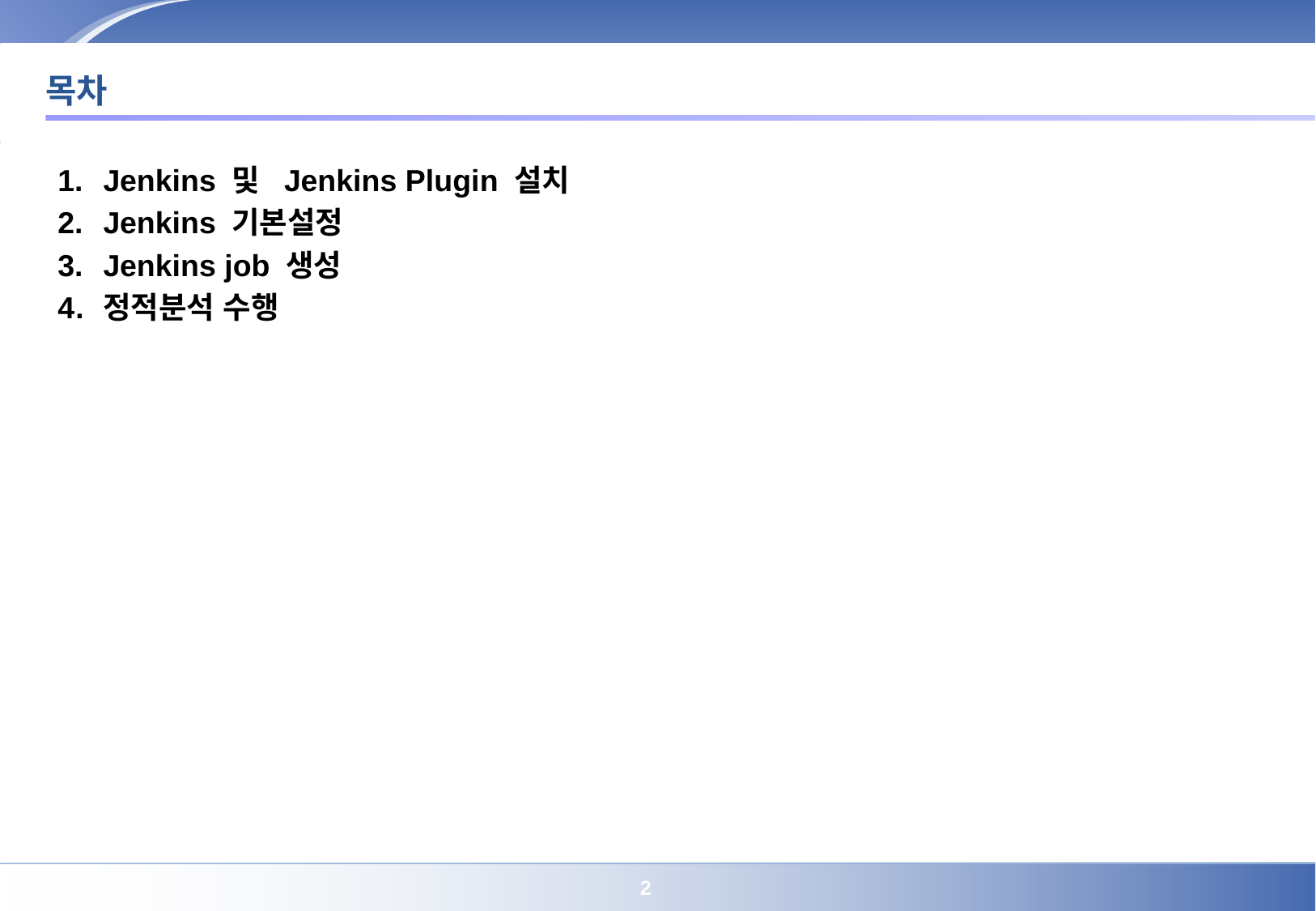

# 목차

Jenkins 및  Jenkins Plugin 설치
Jenkins 기본설정
Jenkins job 생성
정적분석 수행
2